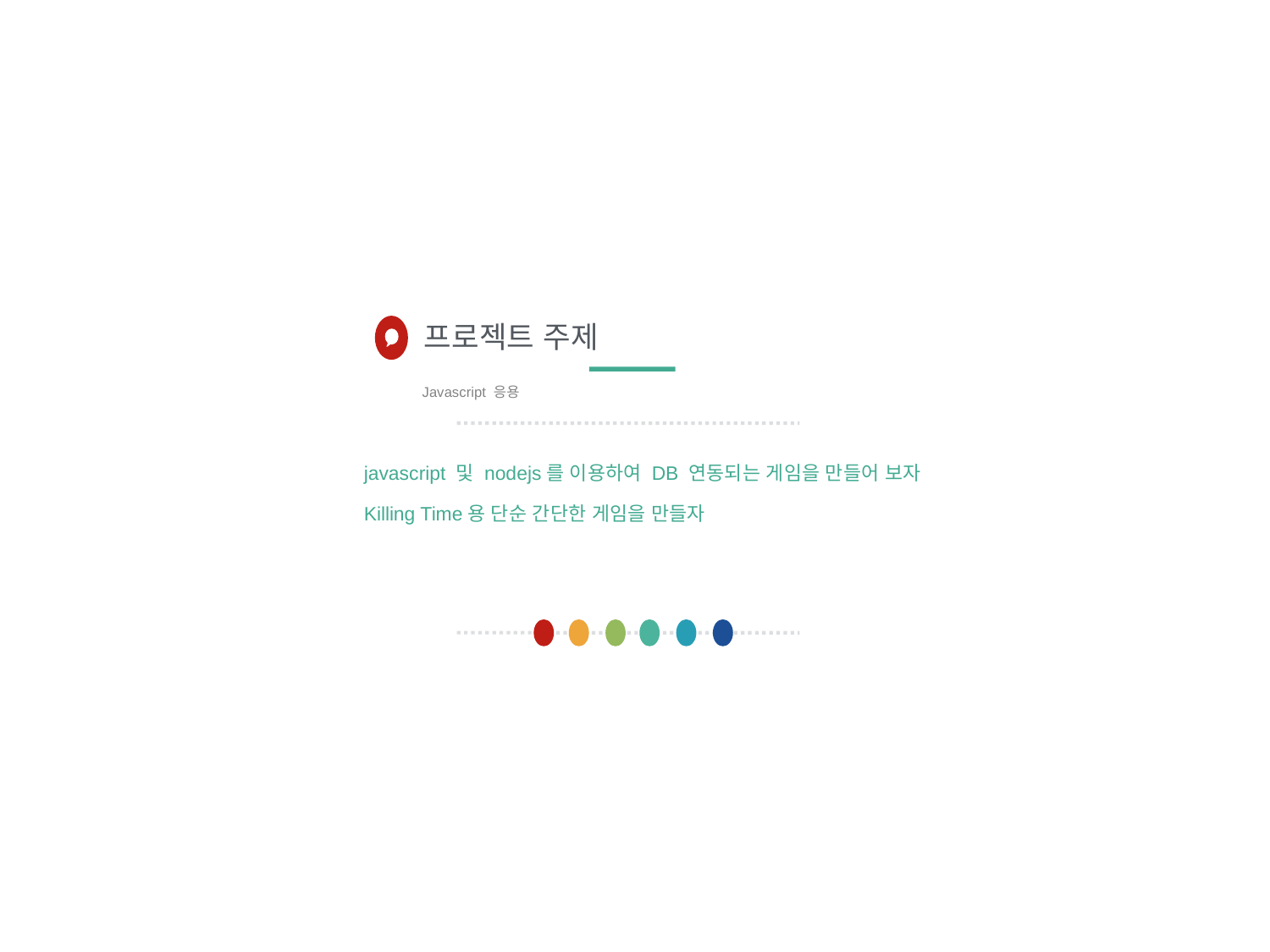

프로젝트 주제

Javascript 응용

javascript 및 nodejs를 이용하여 DB 연동되는 게임을 만들어 보자
Killing Time용 단순 간단한 게임을 만들자